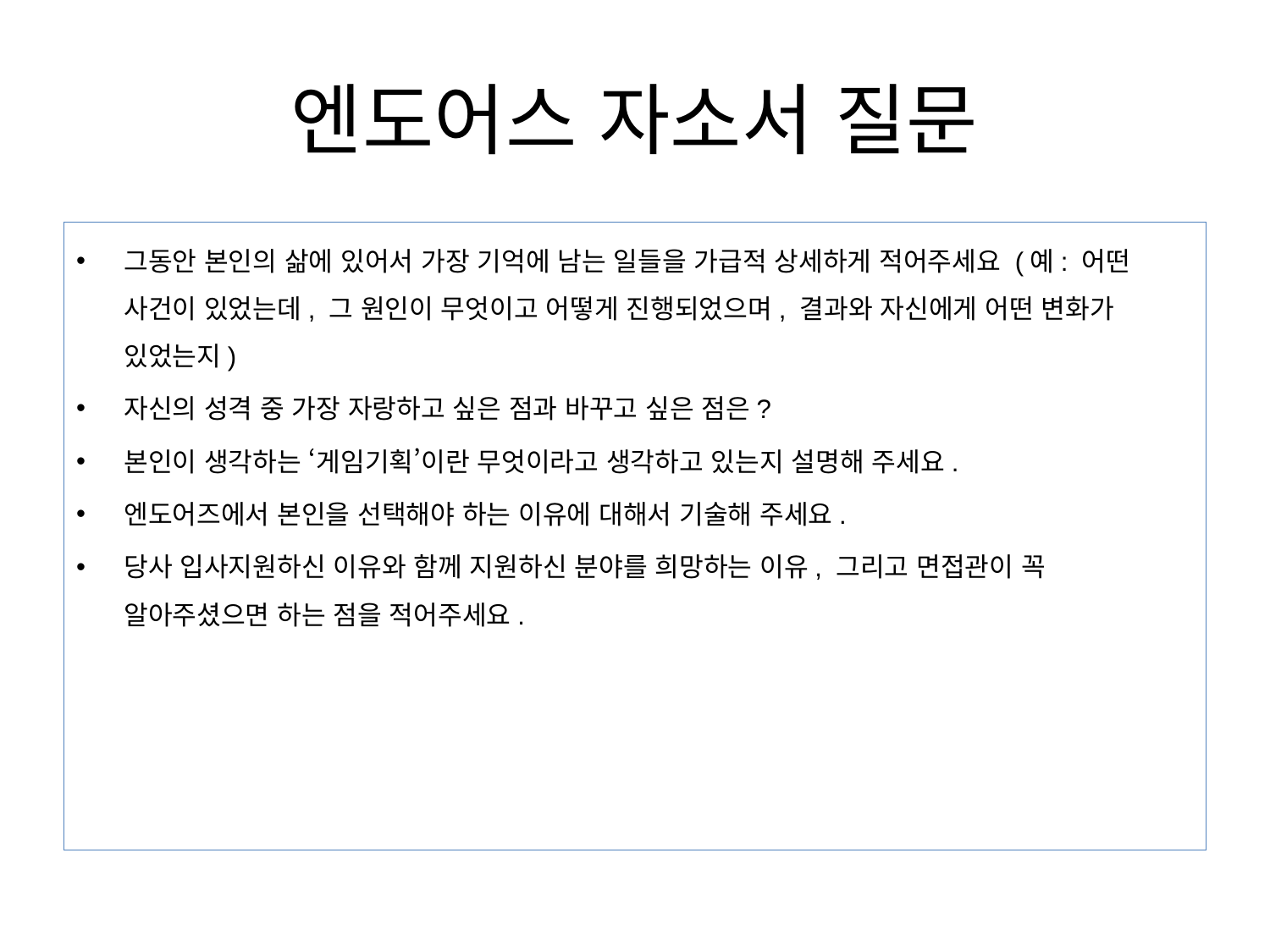

# 엔도어스 자소서 질문
그동안 본인의 삶에 있어서 가장 기억에 남는 일들을 가급적 상세하게 적어주세요 (예: 어떤 사건이 있었는데, 그 원인이 무엇이고 어떻게 진행되었으며, 결과와 자신에게 어떤 변화가 있었는지)
자신의 성격 중 가장 자랑하고 싶은 점과 바꾸고 싶은 점은?
본인이 생각하는 ‘게임기획’이란 무엇이라고 생각하고 있는지 설명해 주세요.
엔도어즈에서 본인을 선택해야 하는 이유에 대해서 기술해 주세요.
당사 입사지원하신 이유와 함께 지원하신 분야를 희망하는 이유, 그리고 면접관이 꼭 알아주셨으면 하는 점을 적어주세요.